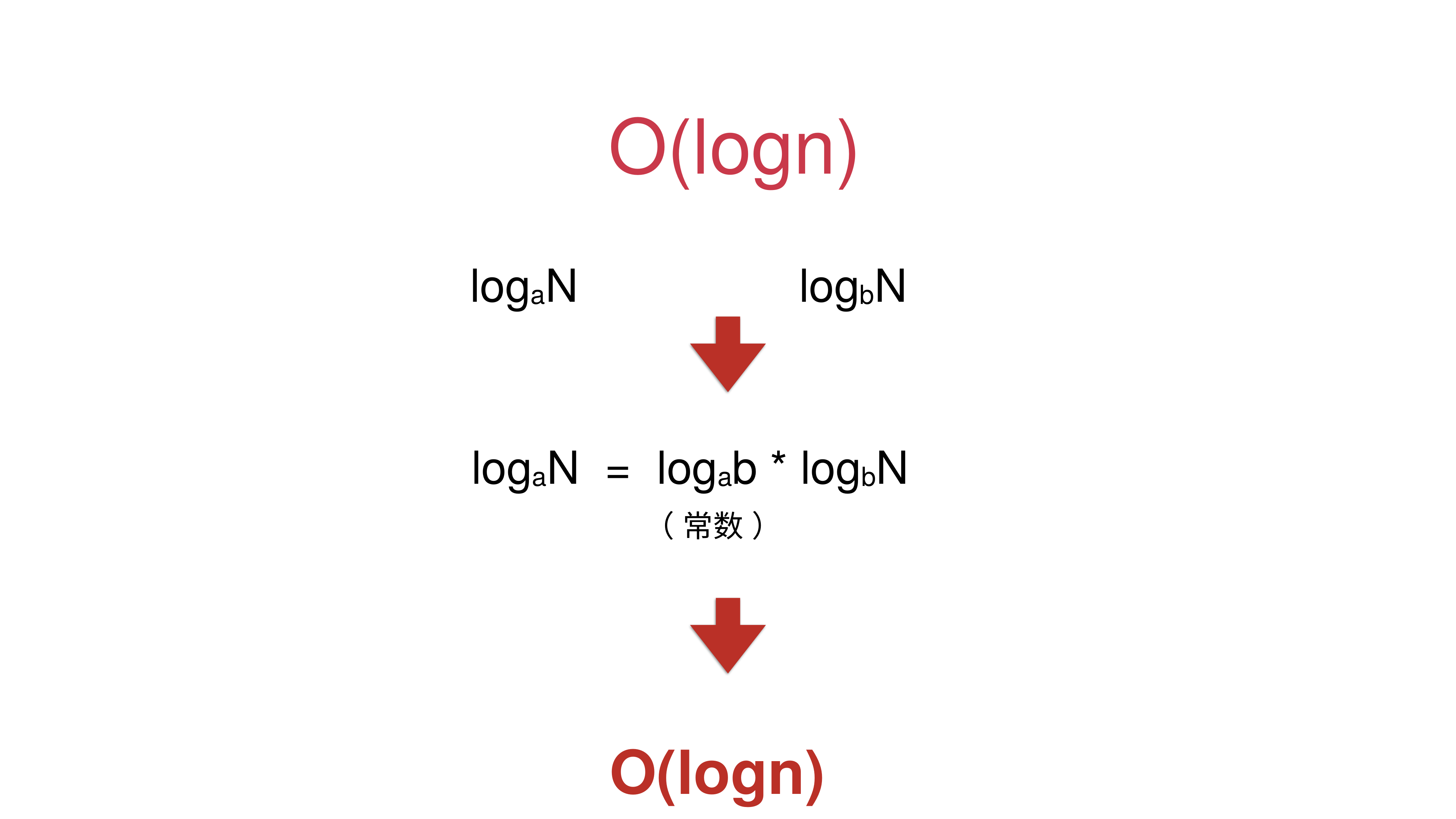

# O(logn)
logaN
logbN

logaN  =  logab * logbN
（ 常数 ）

O(logn)